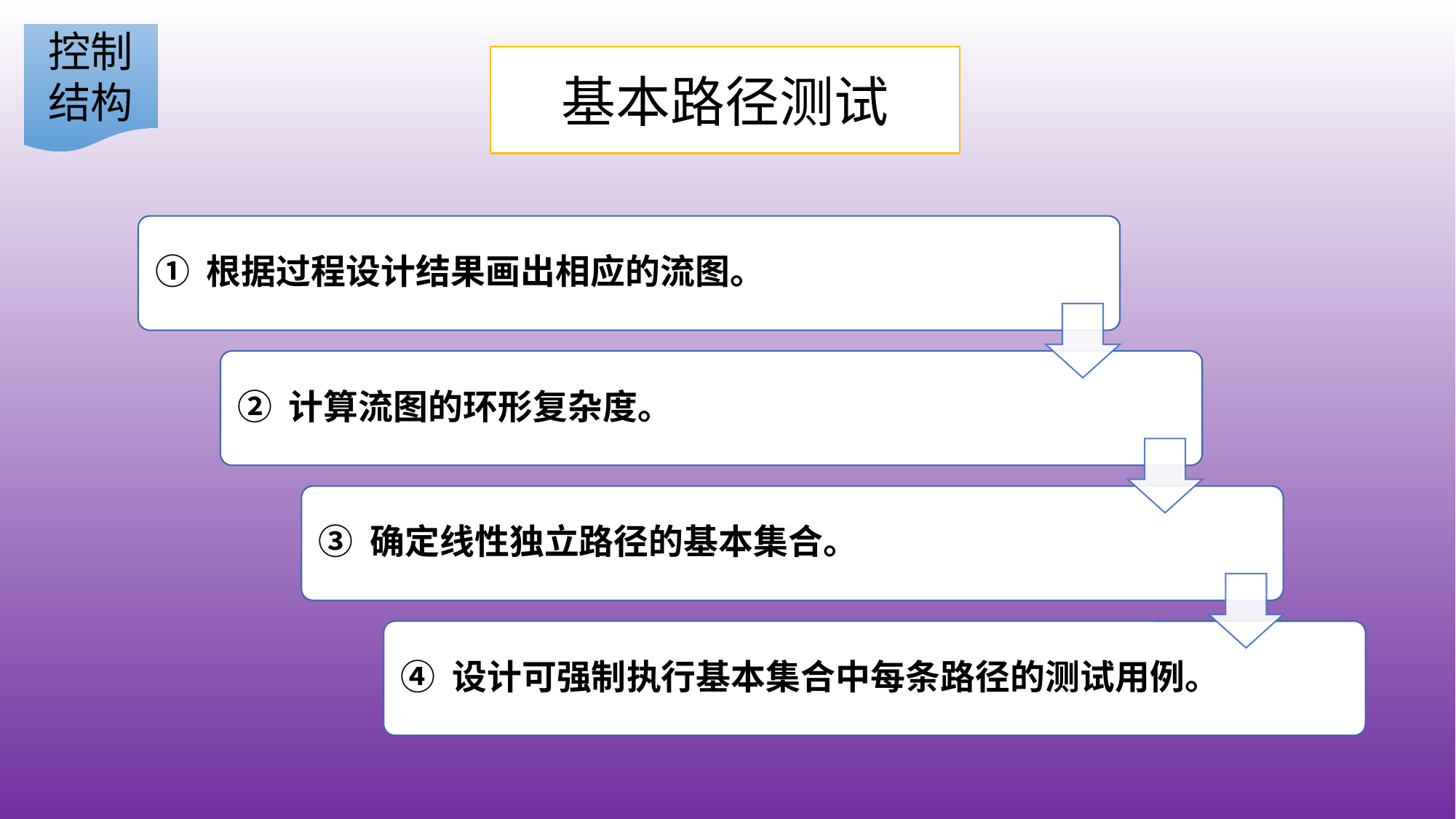

控制结构
基本路径测试
① 根据过程设计结果画出相应的流图。
② 计算流图的环形复杂度。
③ 确定线性独立路径的基本集合。
④ 设计可强制执行基本集合中每条路径的测试用例。